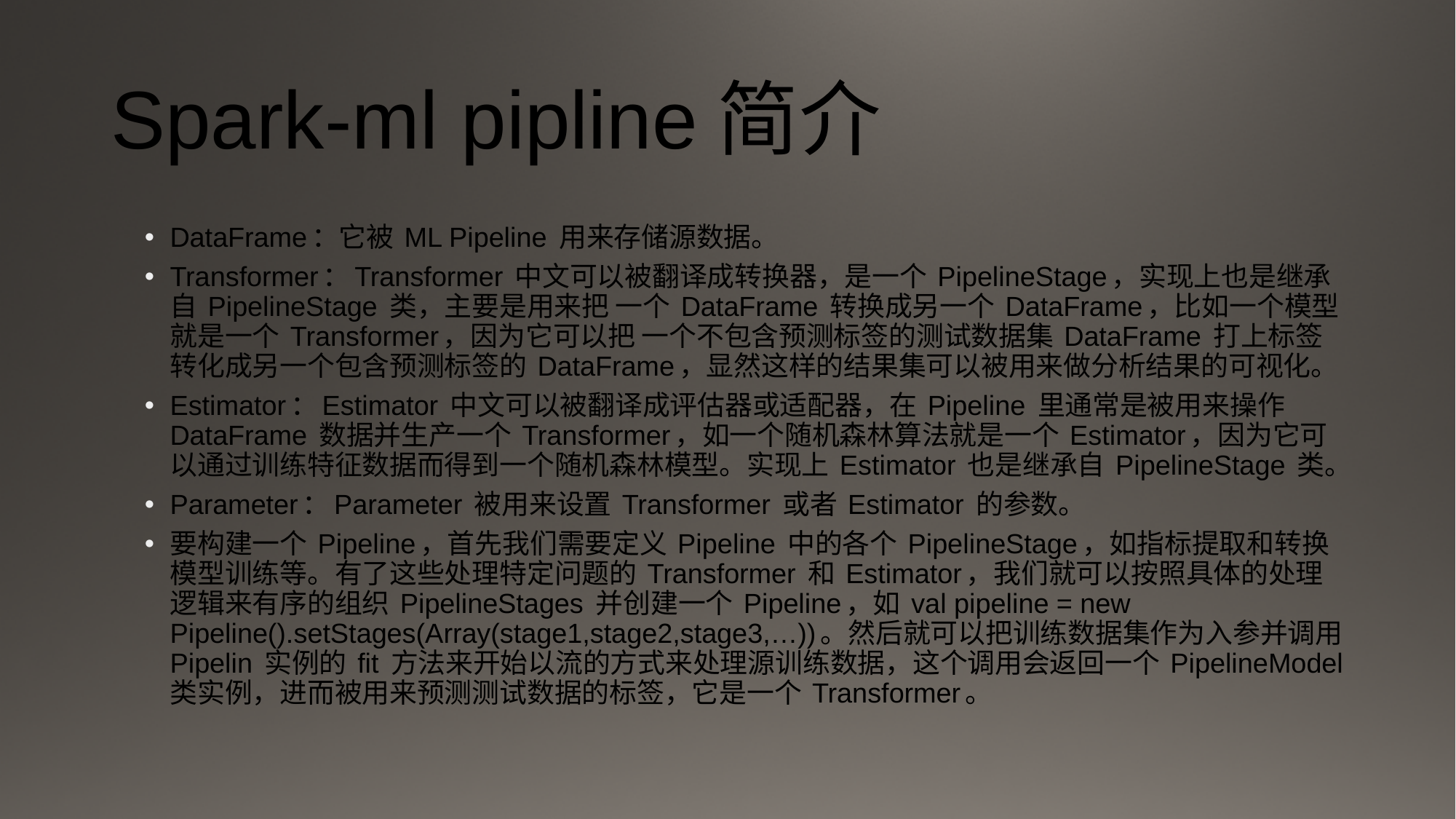

# Spark-ml pipline简介
DataFrame：它被 ML Pipeline 用来存储源数据。
Transformer：Transformer 中文可以被翻译成转换器，是一个 PipelineStage，实现上也是继承自 PipelineStage 类，主要是用来把 一个 DataFrame 转换成另一个 DataFrame，比如一个模型就是一个 Transformer，因为它可以把 一个不包含预测标签的测试数据集 DataFrame 打上标签转化成另一个包含预测标签的 DataFrame，显然这样的结果集可以被用来做分析结果的可视化。
Estimator：Estimator 中文可以被翻译成评估器或适配器，在 Pipeline 里通常是被用来操作 DataFrame 数据并生产一个 Transformer，如一个随机森林算法就是一个 Estimator，因为它可以通过训练特征数据而得到一个随机森林模型。实现上 Estimator 也是继承自 PipelineStage 类。
Parameter：Parameter 被用来设置 Transformer 或者 Estimator 的参数。
要构建一个 Pipeline，首先我们需要定义 Pipeline 中的各个 PipelineStage，如指标提取和转换模型训练等。有了这些处理特定问题的 Transformer 和 Estimator，我们就可以按照具体的处理逻辑来有序的组织 PipelineStages 并创建一个 Pipeline，如 val pipeline = new Pipeline().setStages(Array(stage1,stage2,stage3,…))。然后就可以把训练数据集作为入参并调用 Pipelin 实例的 fit 方法来开始以流的方式来处理源训练数据，这个调用会返回一个 PipelineModel 类实例，进而被用来预测测试数据的标签，它是一个 Transformer。